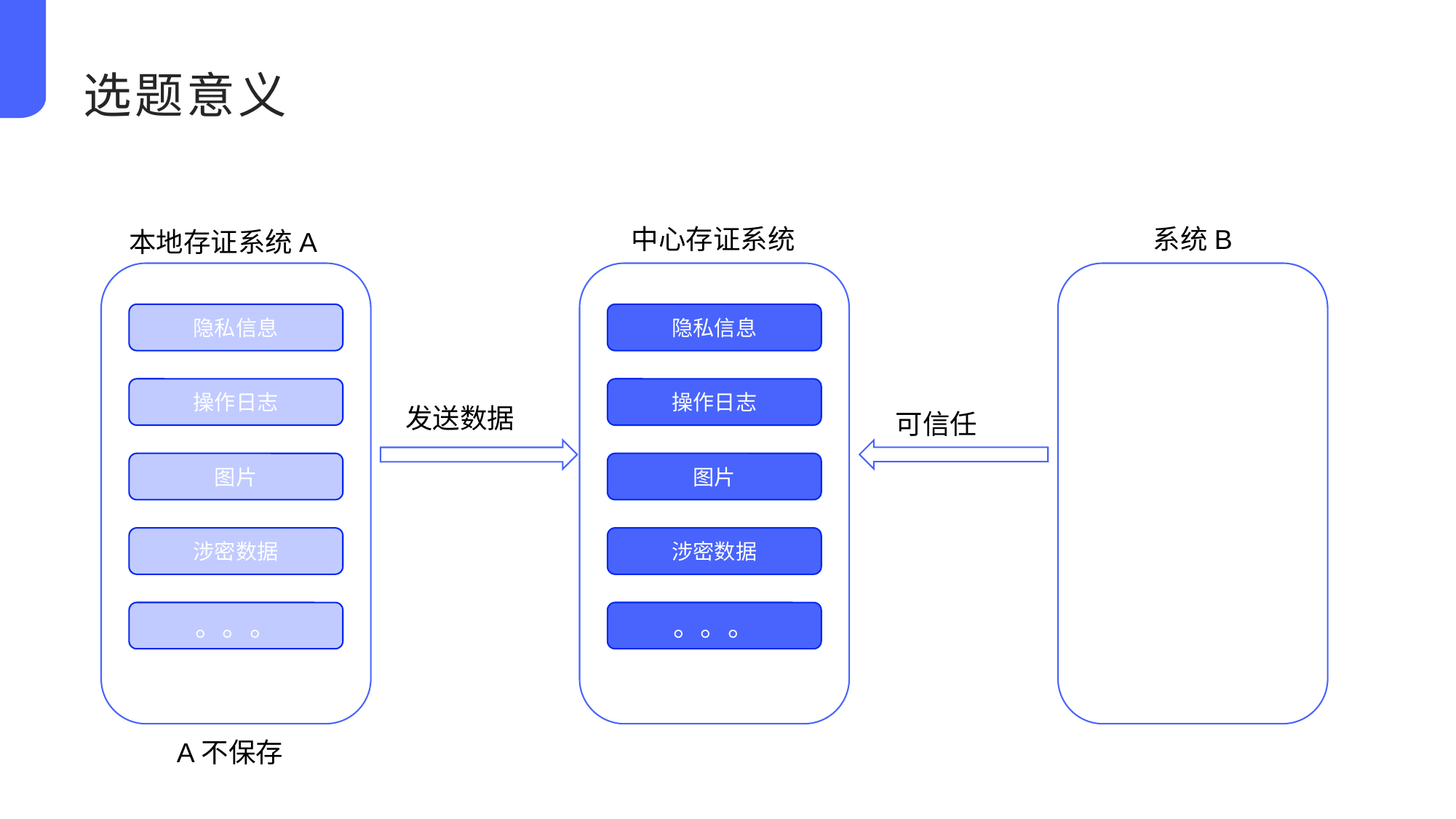

选题意义
中心存证系统
系统B
本地存证系统A

隐私信息
隐私信息
操作日志
操作日志
发送数据
可信任

图片
图片
涉密数据
涉密数据
。。。
。。。
A不保存